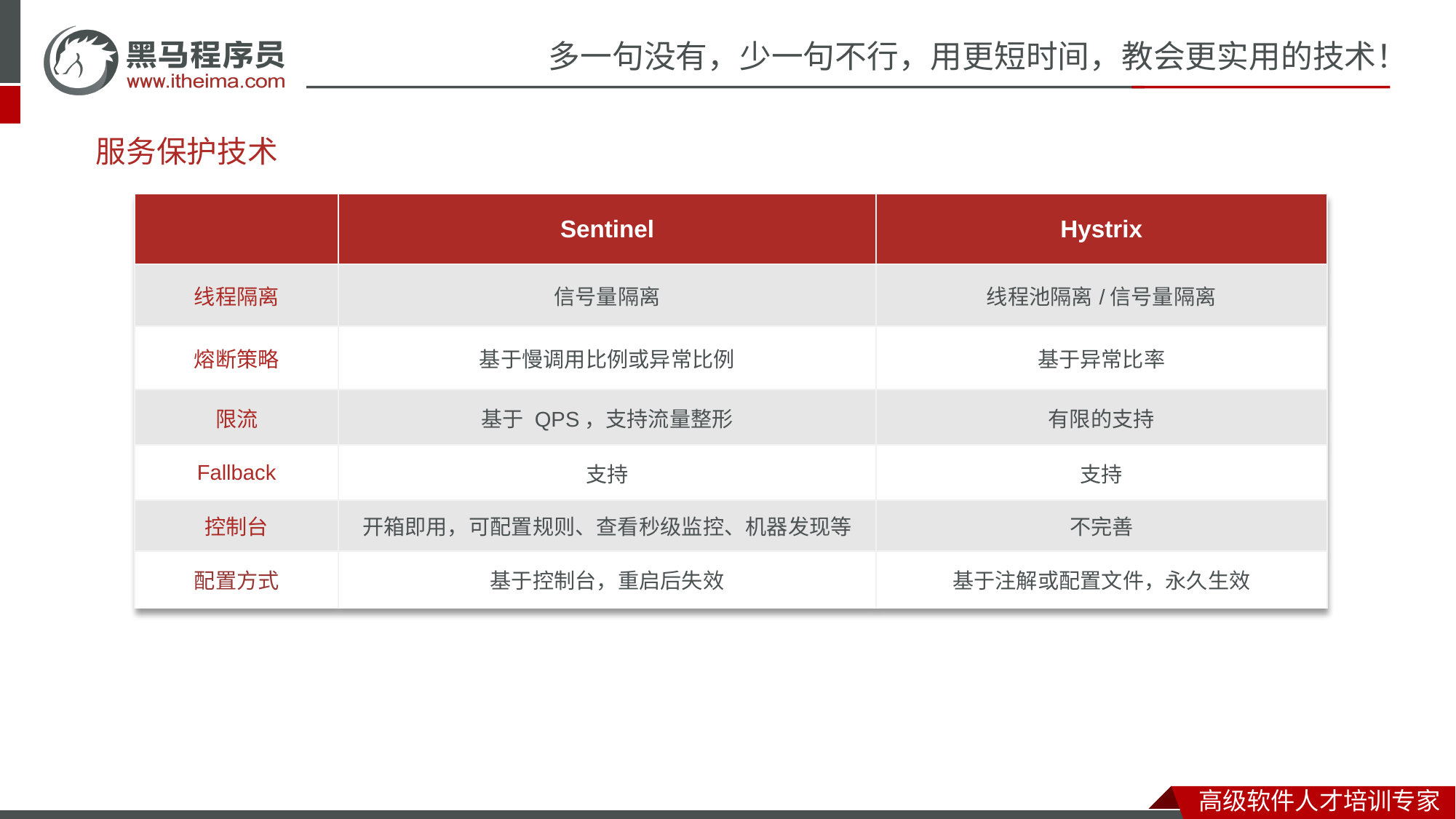

# 服务保护技术
|  | Sentinel | Hystrix |
| --- | --- | --- |
| 线程隔离 | 信号量隔离 | 线程池隔离/信号量隔离 |
| 熔断策略 | 基于慢调用比例或异常比例 | 基于异常比率 |
| 限流 | 基于 QPS，支持流量整形 | 有限的支持 |
| Fallback | 支持 | 支持 |
| 控制台 | 开箱即用，可配置规则、查看秒级监控、机器发现等 | 不完善 |
| 配置方式 | 基于控制台，重启后失效 | 基于注解或配置文件，永久生效 |